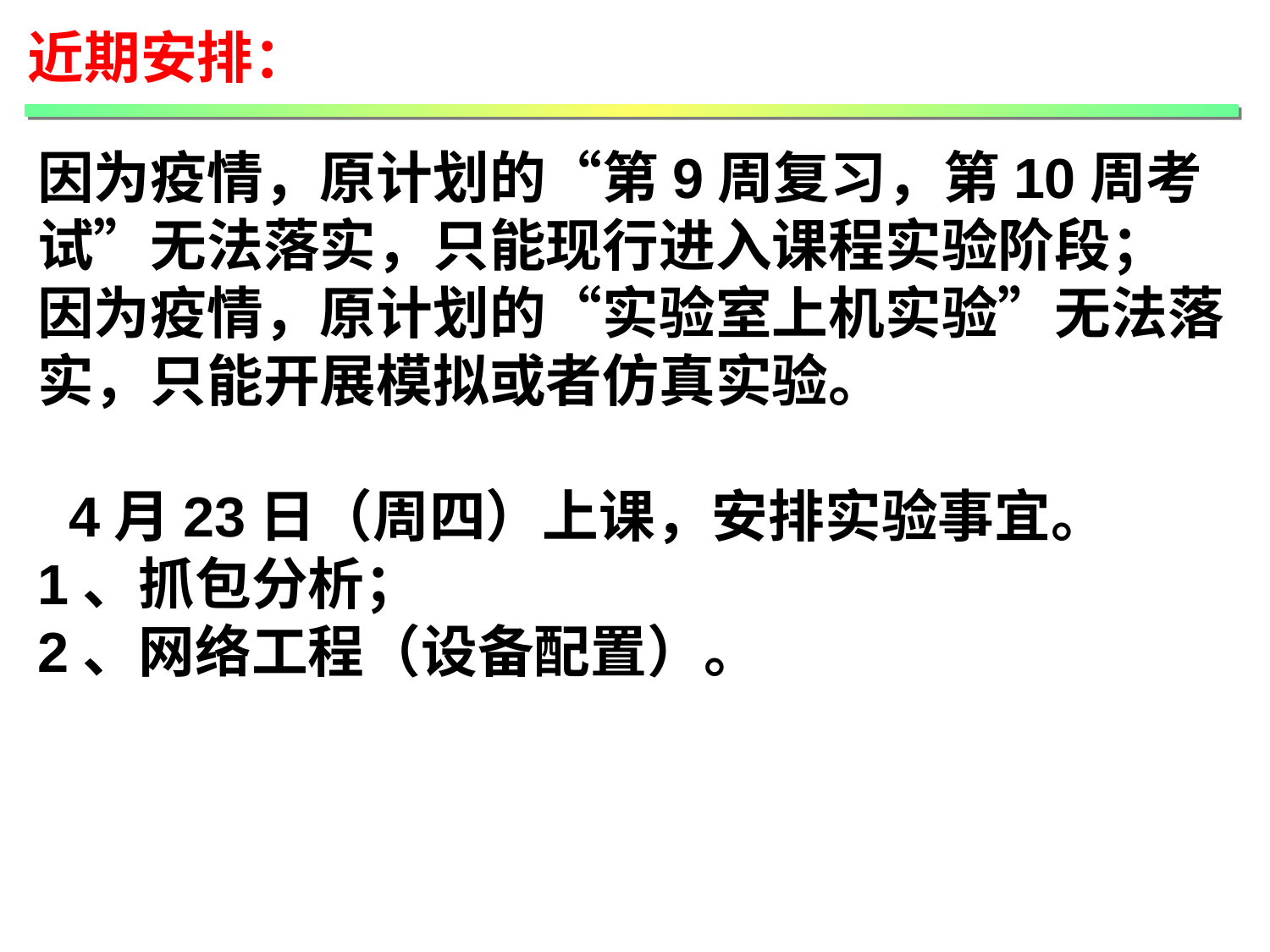

近期安排：

因为疫情，原计划的“第9周复习，第10周考试”无法落实，只能现行进入课程实验阶段；
因为疫情，原计划的“实验室上机实验”无法落实，只能开展模拟或者仿真实验。

  4月23日（周四）上课，安排实验事宜。
1、抓包分析；
2、网络工程（设备配置）。